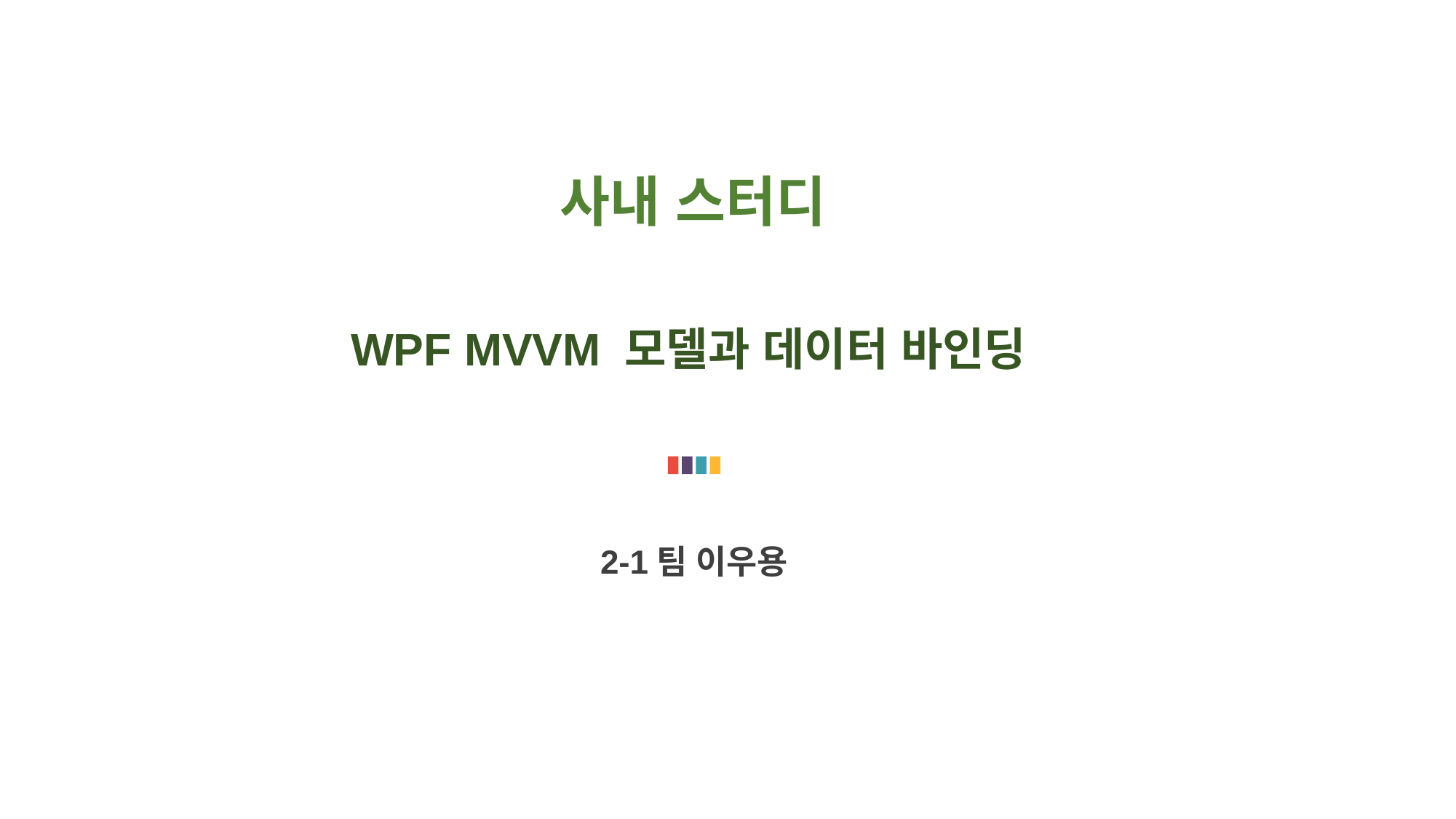

사내 스터디
WPF MVVM 모델과 데이터 바인딩

2-1팀 이우용